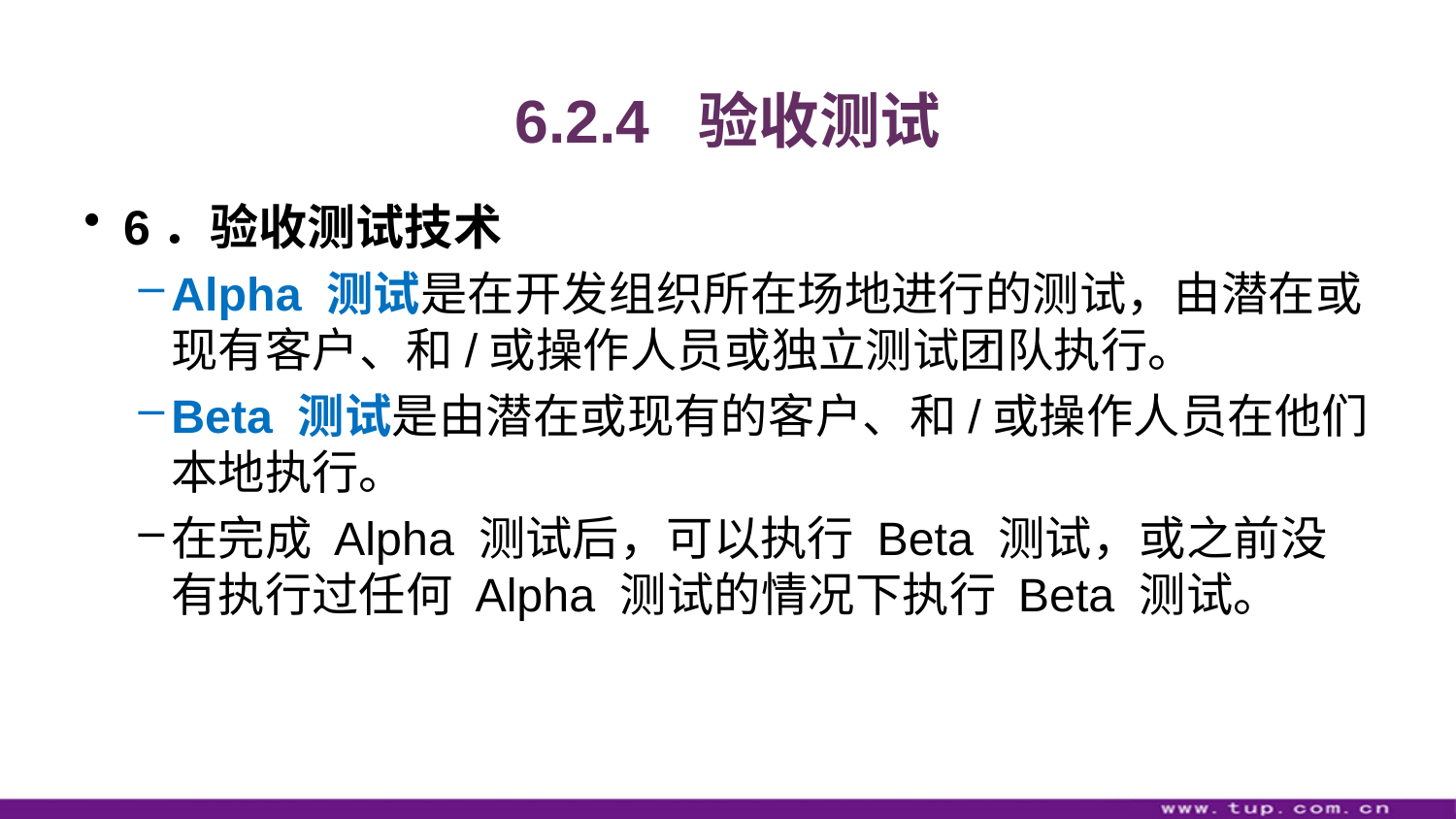

# 6.2.4  验收测试
6．验收测试技术
Alpha 测试是在开发组织所在场地进行的测试，由潜在或现有客户、和/或操作人员或独立测试团队执行。
Beta 测试是由潜在或现有的客户、和/或操作人员在他们本地执行。
在完成 Alpha 测试后，可以执行 Beta 测试，或之前没有执行过任何 Alpha 测试的情况下执行 Beta 测试。